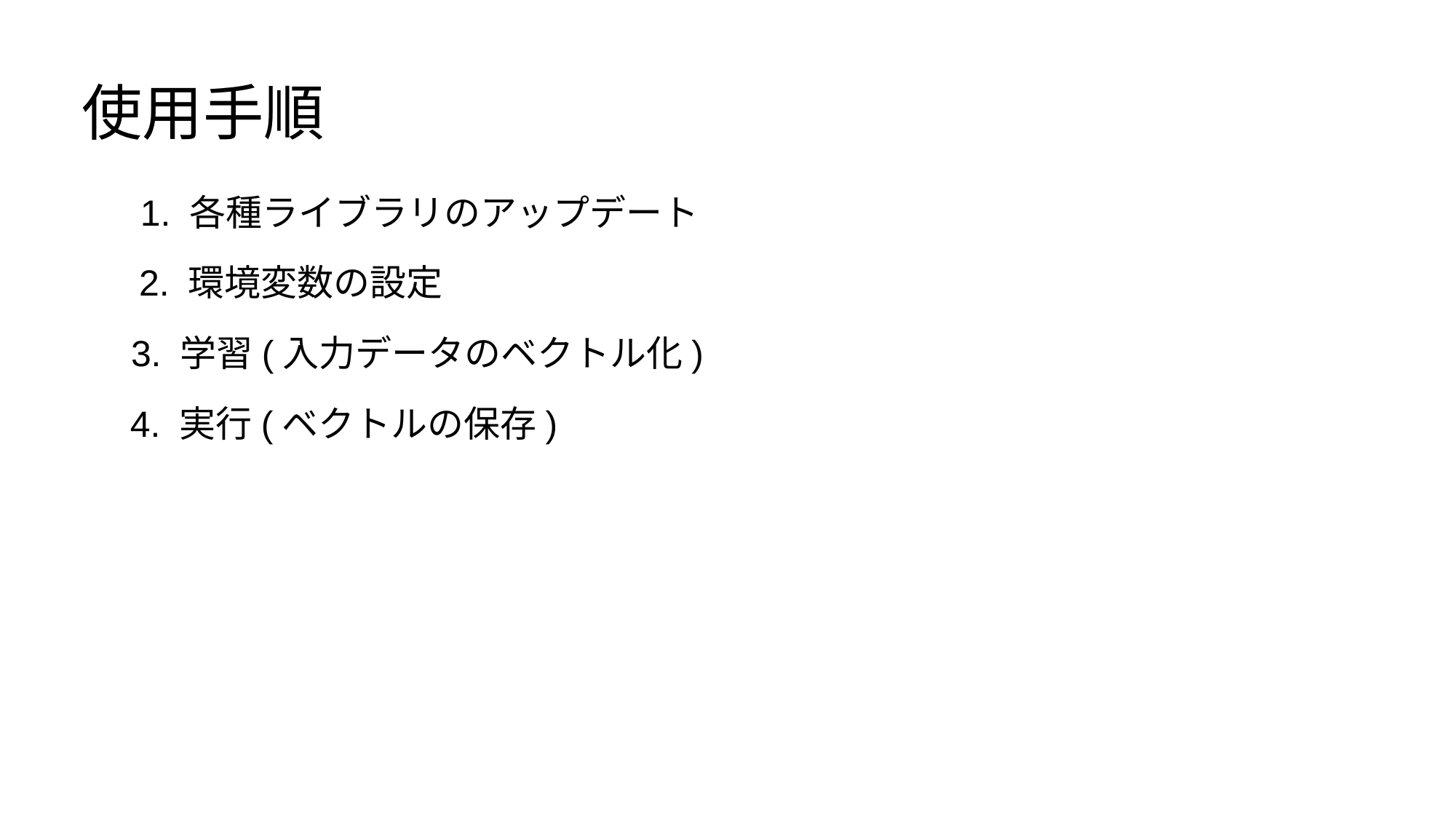

使用手順
1. 各種ライブラリのアップデート
2. 環境変数の設定
3. 学習(入力データのベクトル化)
4. 実行(ベクトルの保存)